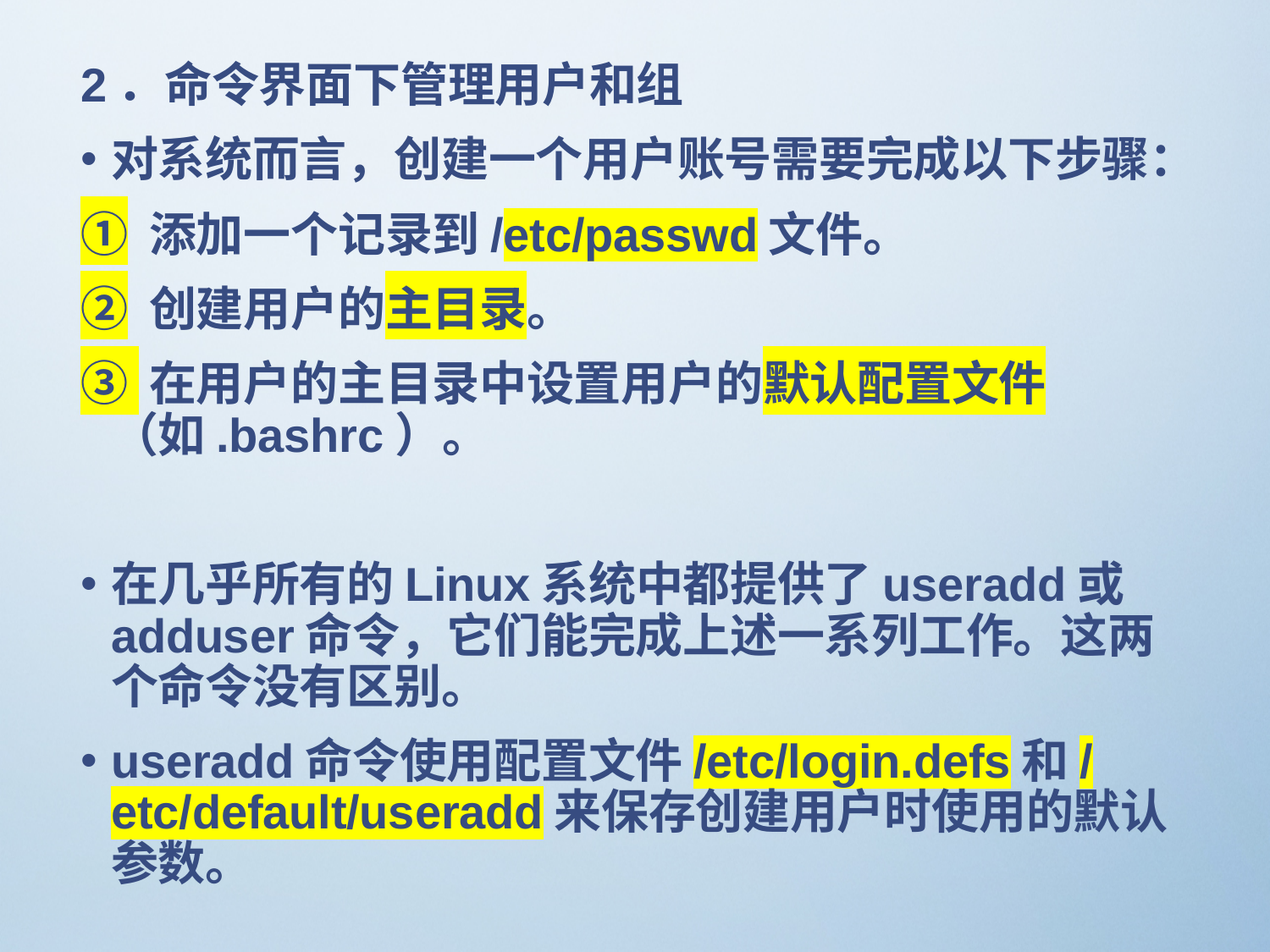

2．命令界面下管理用户和组
对系统而言，创建一个用户账号需要完成以下步骤：
① 添加一个记录到/etc/passwd文件。
② 创建用户的主目录。
③ 在用户的主目录中设置用户的默认配置文件（如.bashrc）。

在几乎所有的Linux系统中都提供了useradd或adduser命令，它们能完成上述一系列工作。这两个命令没有区别。
useradd命令使用配置文件/etc/login.defs和/etc/default/useradd来保存创建用户时使用的默认参数。